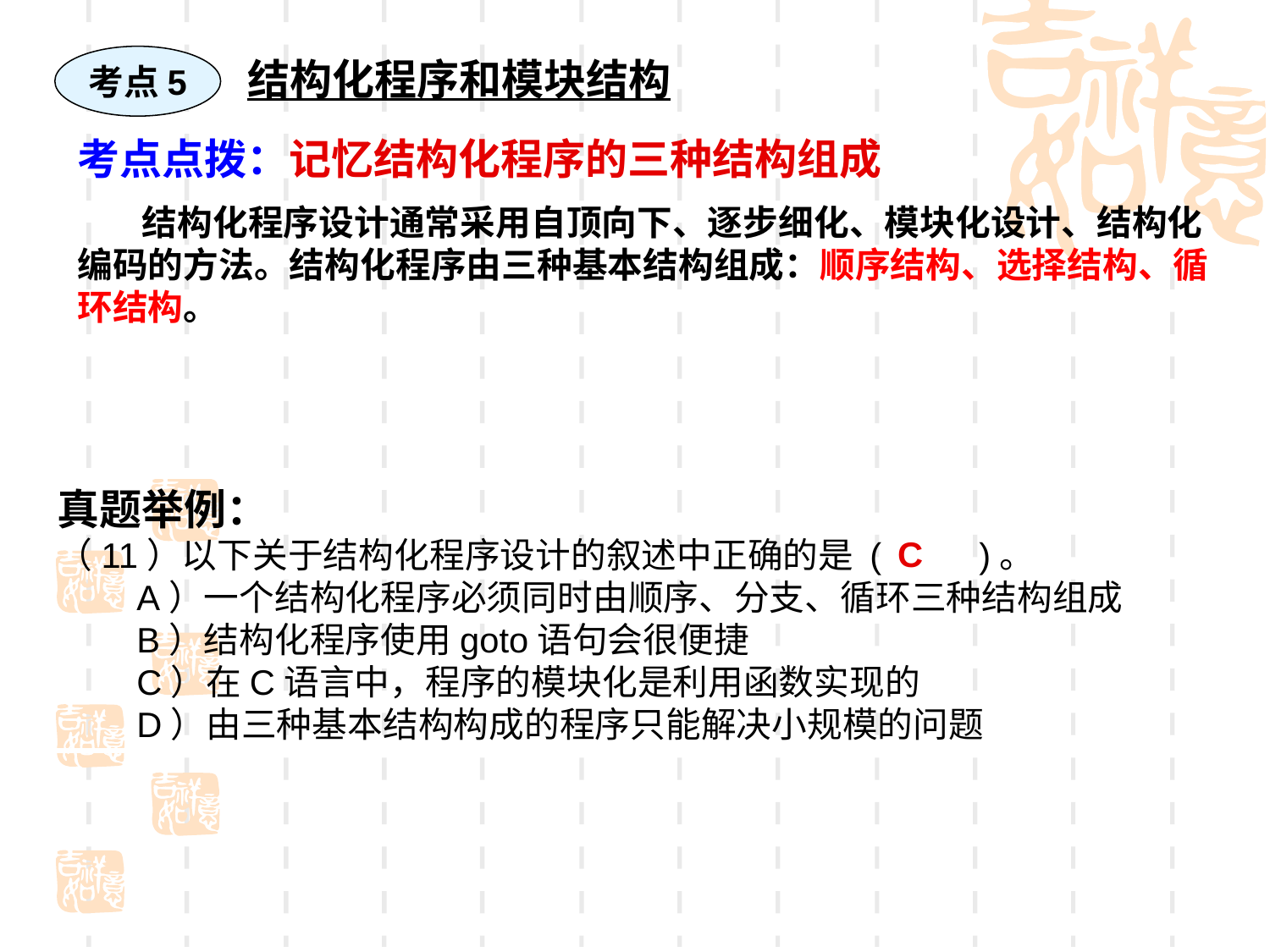

考点5
结构化程序和模块结构
考点点拨：记忆结构化程序的三种结构组成
       结构化程序设计通常采用自顶向下、逐步细化、模块化设计、结构化编码的方法。结构化程序由三种基本结构组成：顺序结构、选择结构、循环结构。
真题举例：
（11）以下关于结构化程序设计的叙述中正确的是 (          )。
　　A）一个结构化程序必须同时由顺序、分支、循环三种结构组成
　　B）结构化程序使用goto语句会很便捷
　　C）在C语言中，程序的模块化是利用函数实现的
　　D）由三种基本结构构成的程序只能解决小规模的问题
C